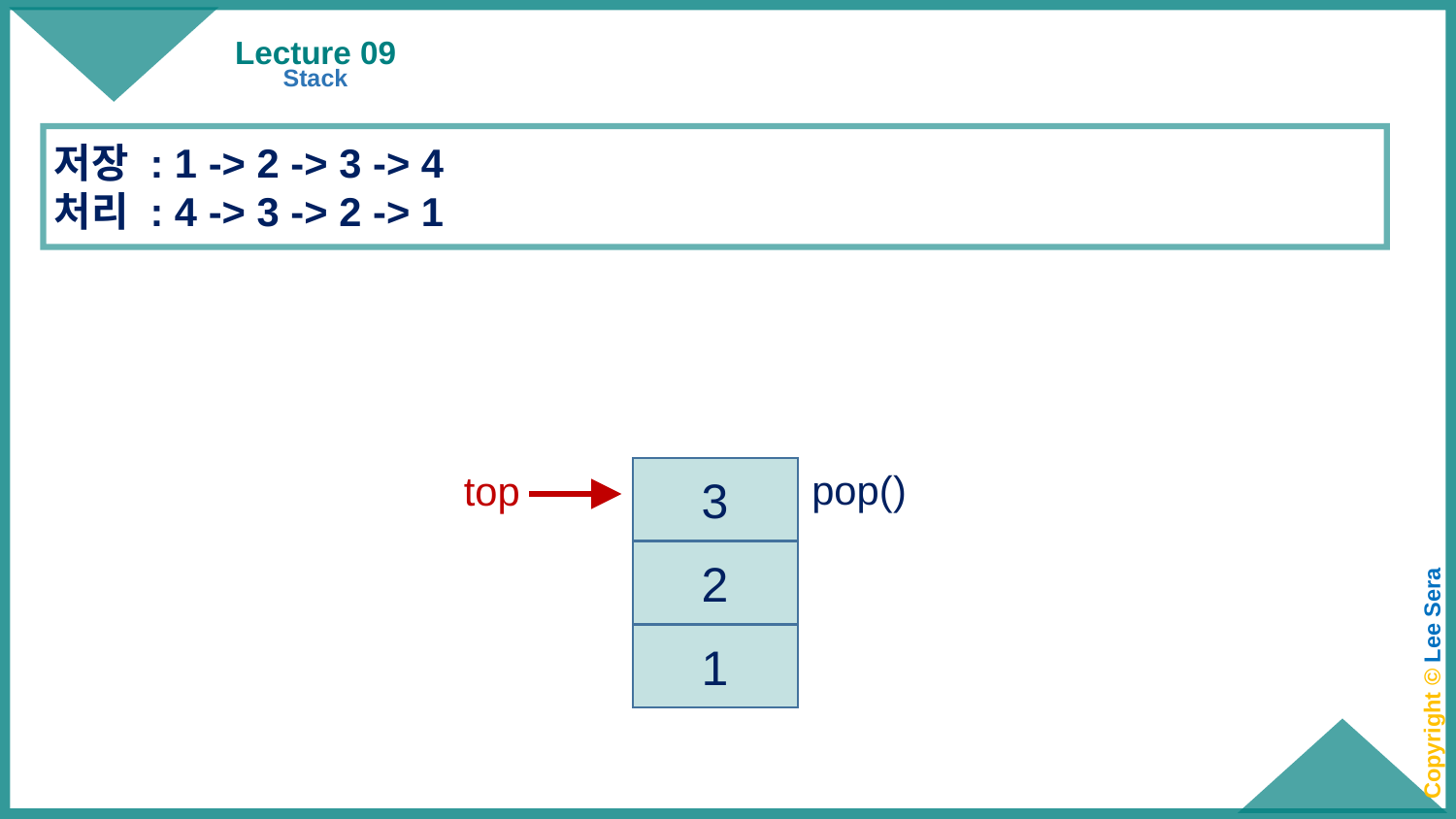

# Lecture 09
Stack
저장 : 1 -> 2 -> 3 -> 4
처리 : 4 -> 3 -> 2 -> 1
pop()
top
3
2
1
Copyright © Lee Sera